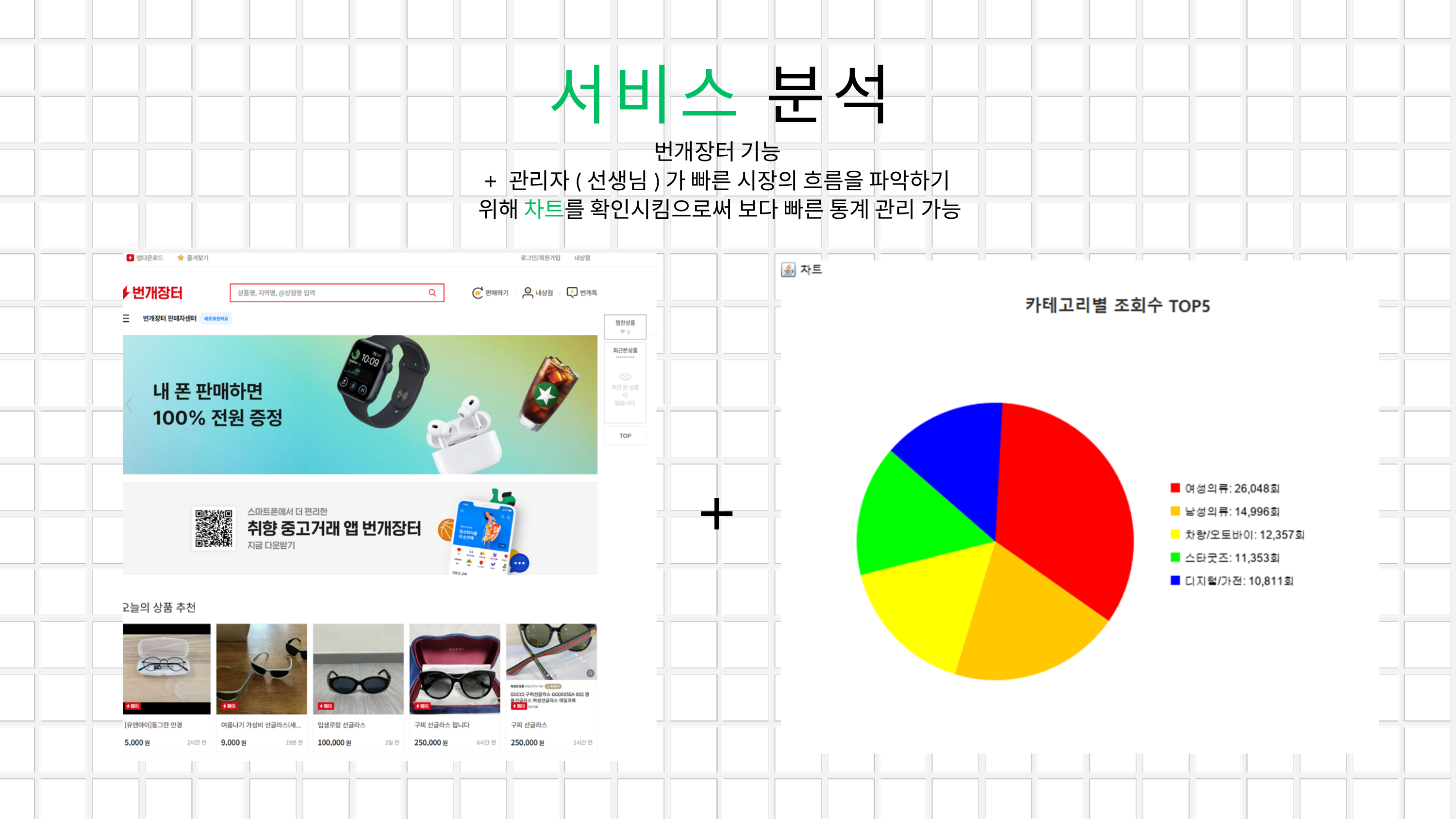

서비스 분석
번개장터 기능
+ 관리자(선생님)가 빠른 시장의 흐름을 파악하기
위해 차트를 확인시킴으로써 보다 빠른 통계 관리 가능

+